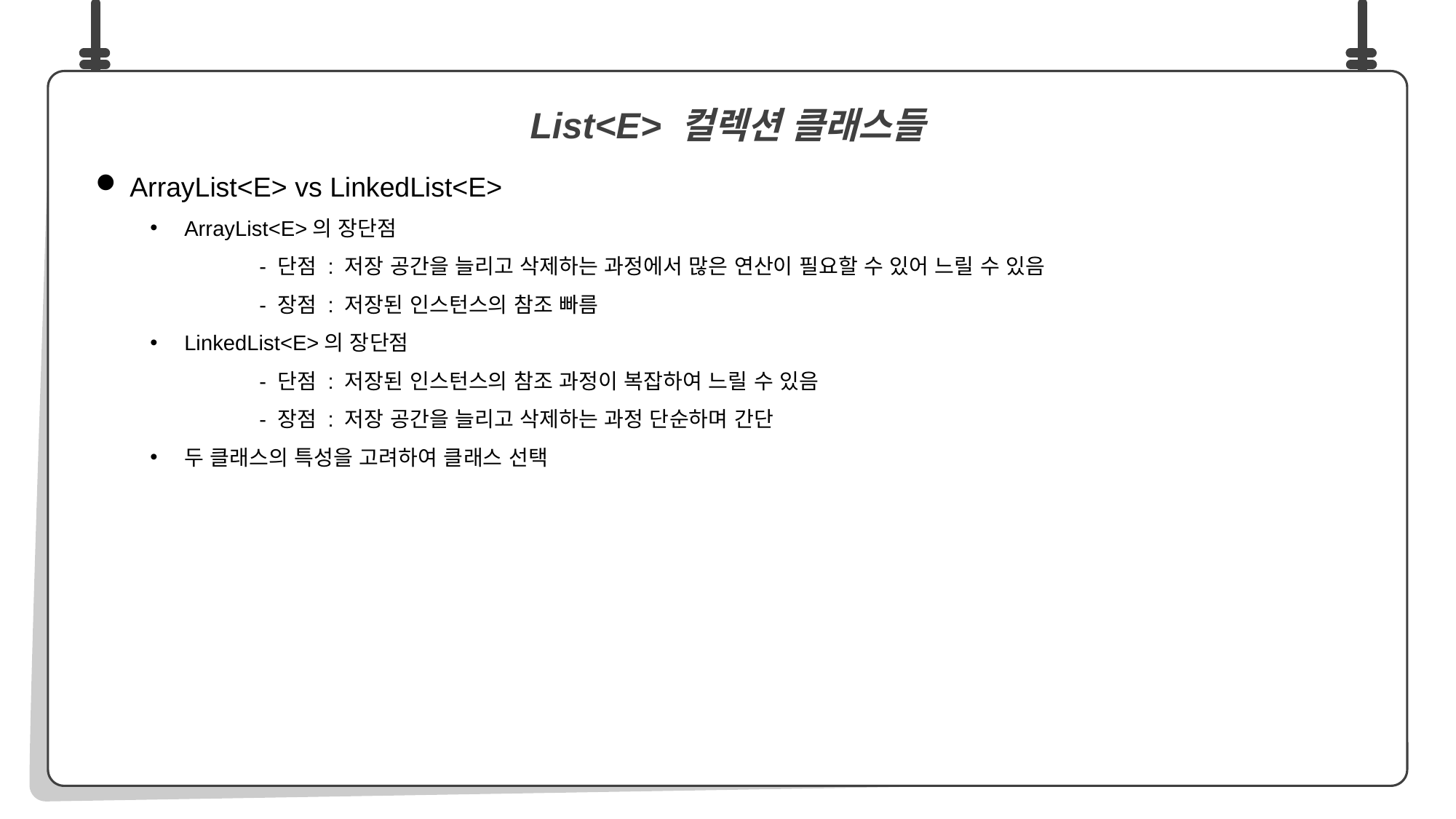

ArrayList<E> vs LinkedList<E>
ArrayList<E>의 장단점
	- 단점 : 저장 공간을 늘리고 삭제하는 과정에서 많은 연산이 필요할 수 있어 느릴 수 있음
	- 장점 : 저장된 인스턴스의 참조 빠름
LinkedList<E>의 장단점
	- 단점 : 저장된 인스턴스의 참조 과정이 복잡하여 느릴 수 있음
	- 장점 : 저장 공간을 늘리고 삭제하는 과정 단순하며 간단
두 클래스의 특성을 고려하여 클래스 선택
List<E> 컬렉션 클래스들